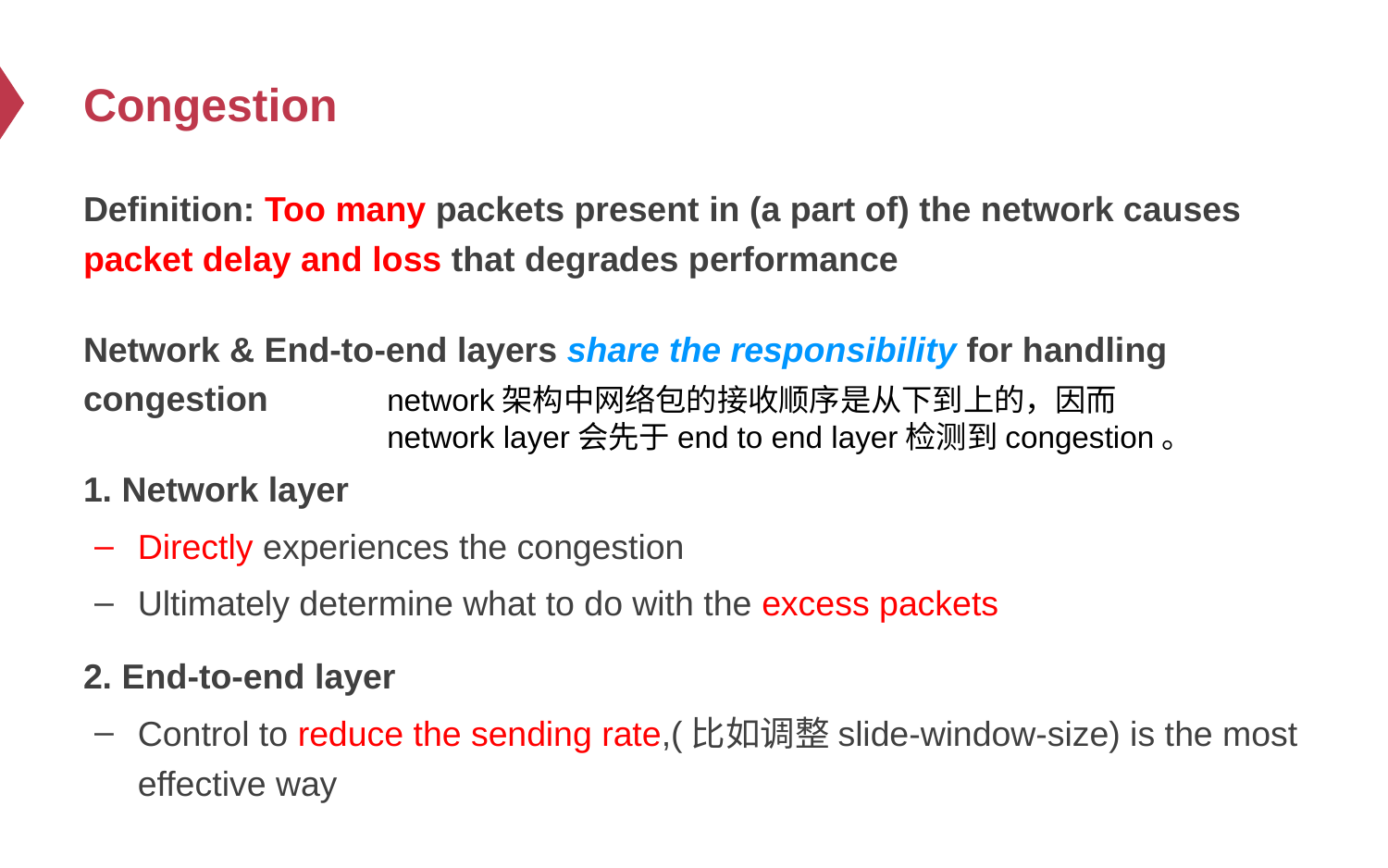

# Congestion
Definition: Too many packets present in (a part of) the network causes packet delay and loss that degrades performance
Network & End-to-end layers share the responsibility for handling congestion
1. Network layer
Directly experiences the congestion
Ultimately determine what to do with the excess packets
2. End-to-end layer
Control to reduce the sending rate,(比如调整slide-window-size) is the most effective way
network架构中网络包的接收顺序是从下到上的，因而network layer会先于end to end layer检测到congestion。
27